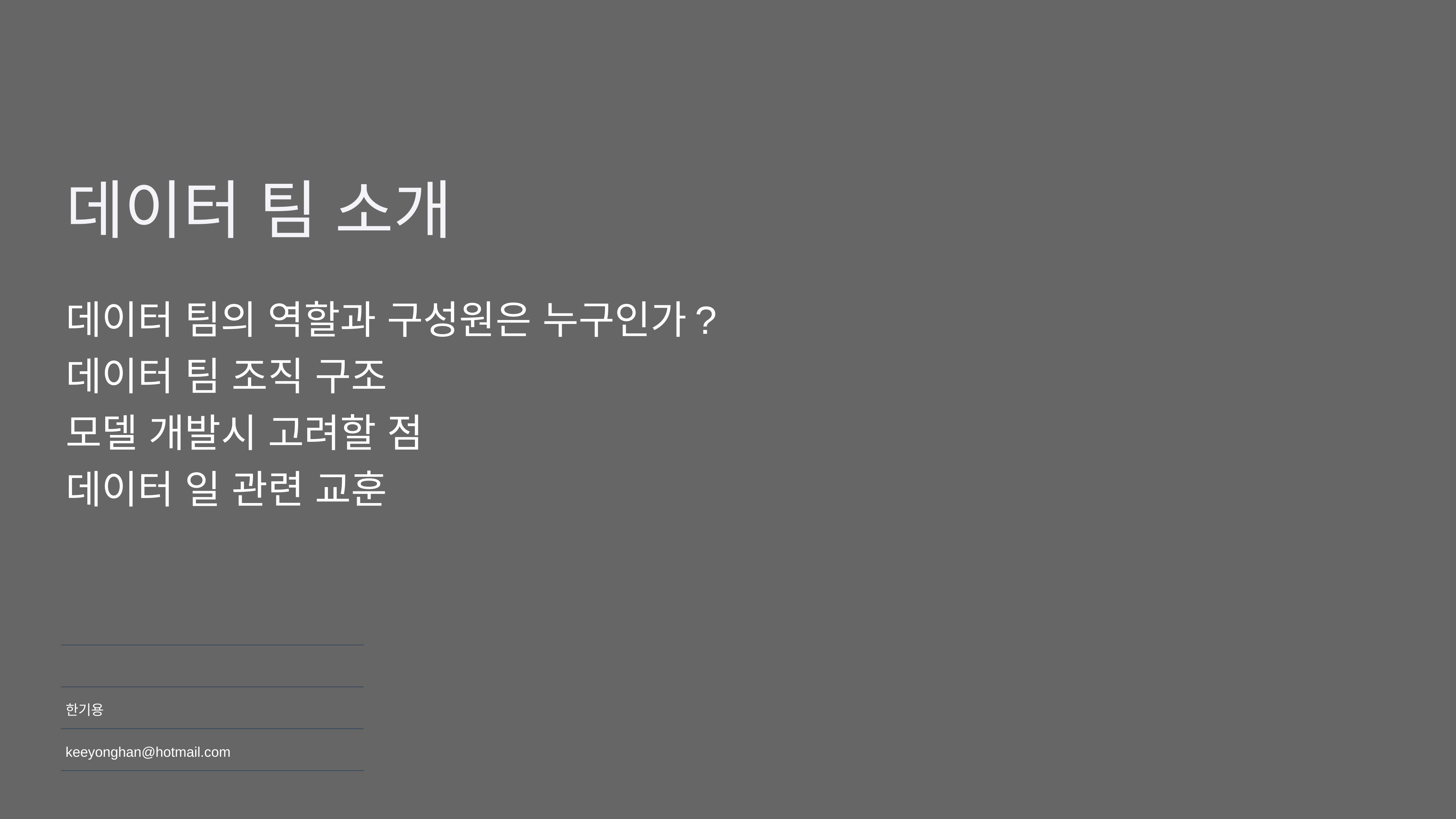

데이터 팀 소개
데이터 팀의 역할과 구성원은 누구인가?
데이터 팀 조직 구조
모델 개발시 고려할 점
데이터 일 관련 교훈

한기용
keeyonghan@hotmail.com